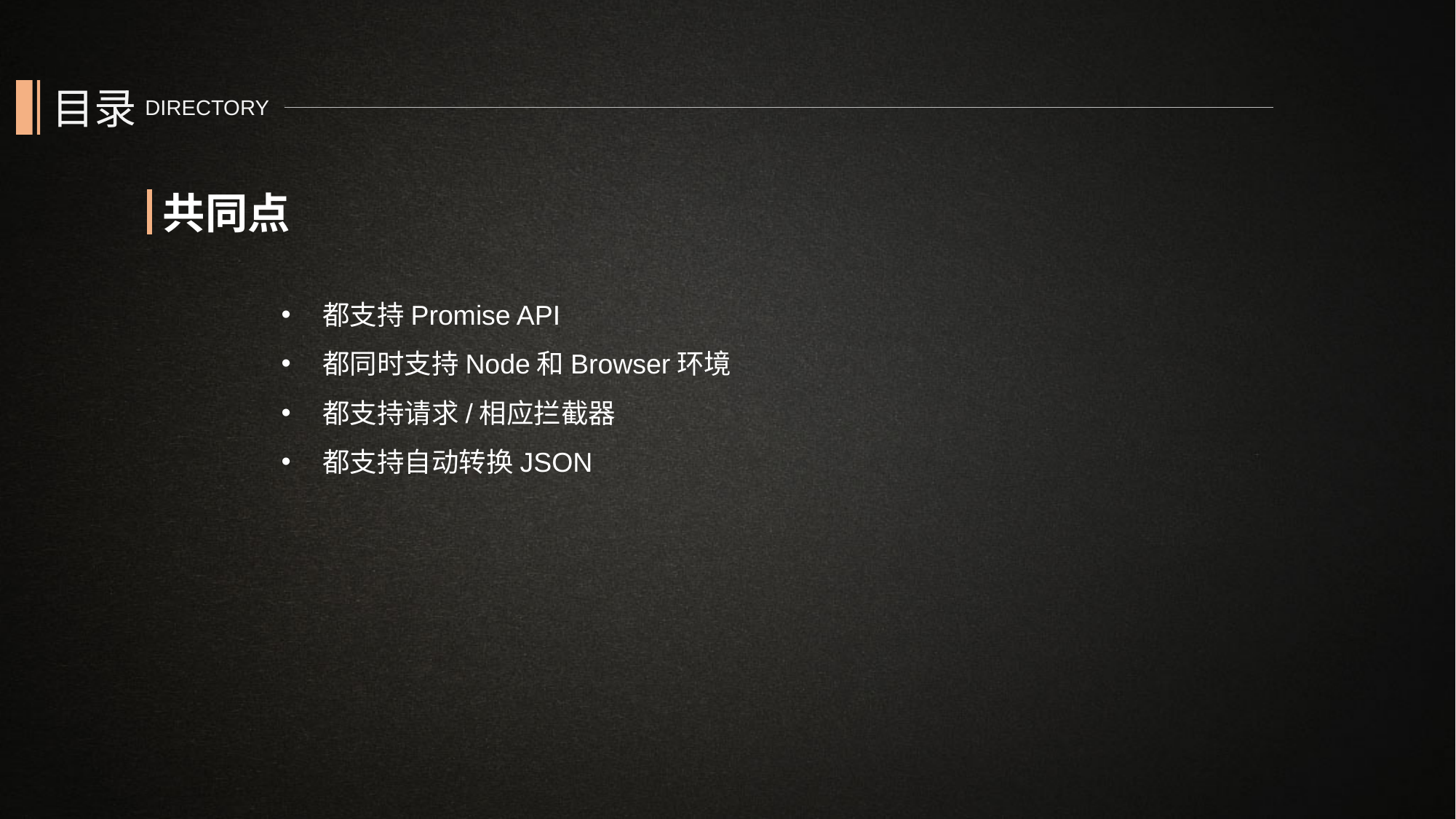

目录
DIRECTORY

共同点

都支持Promise API
都同时支持Node和Browser环境
都支持请求/相应拦截器
都支持自动转换JSON